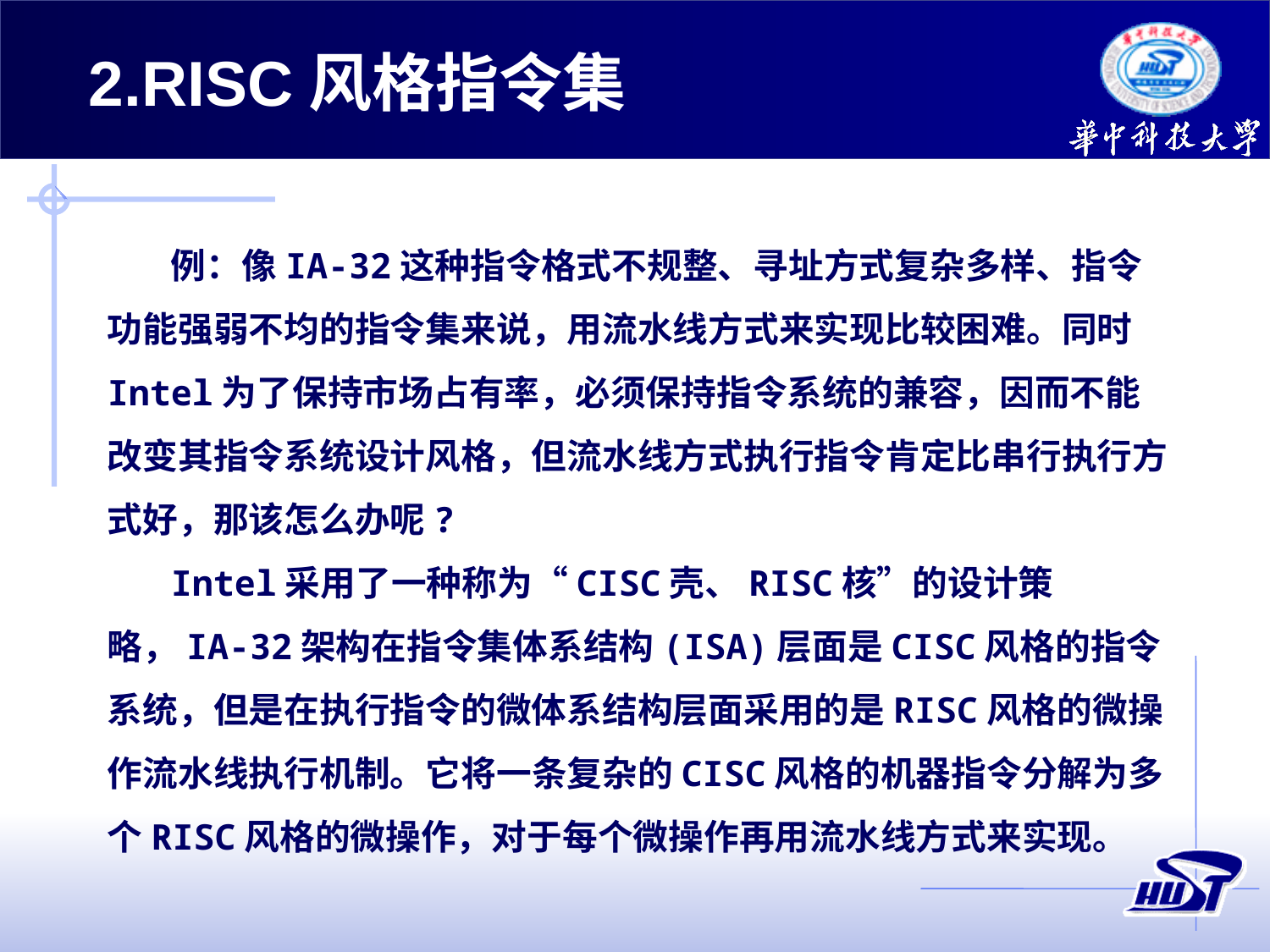

2.RISC风格指令集
例：像IA-32这种指令格式不规整、寻址方式复杂多样、指令功能强弱不均的指令集来说，用流水线方式来实现比较困难。同时Intel为了保持市场占有率，必须保持指令系统的兼容，因而不能改变其指令系统设计风格，但流水线方式执行指令肯定比串行执行方式好，那该怎么办呢?
Intel采用了一种称为“CISC壳、RISC核”的设计策略，IA-32架构在指令集体系结构(ISA)层面是CISC风格的指令系统，但是在执行指令的微体系结构层面采用的是RISC风格的微操作流水线执行机制。它将一条复杂的CISC风格的机器指令分解为多个RISC风格的微操作，对于每个微操作再用流水线方式来实现。